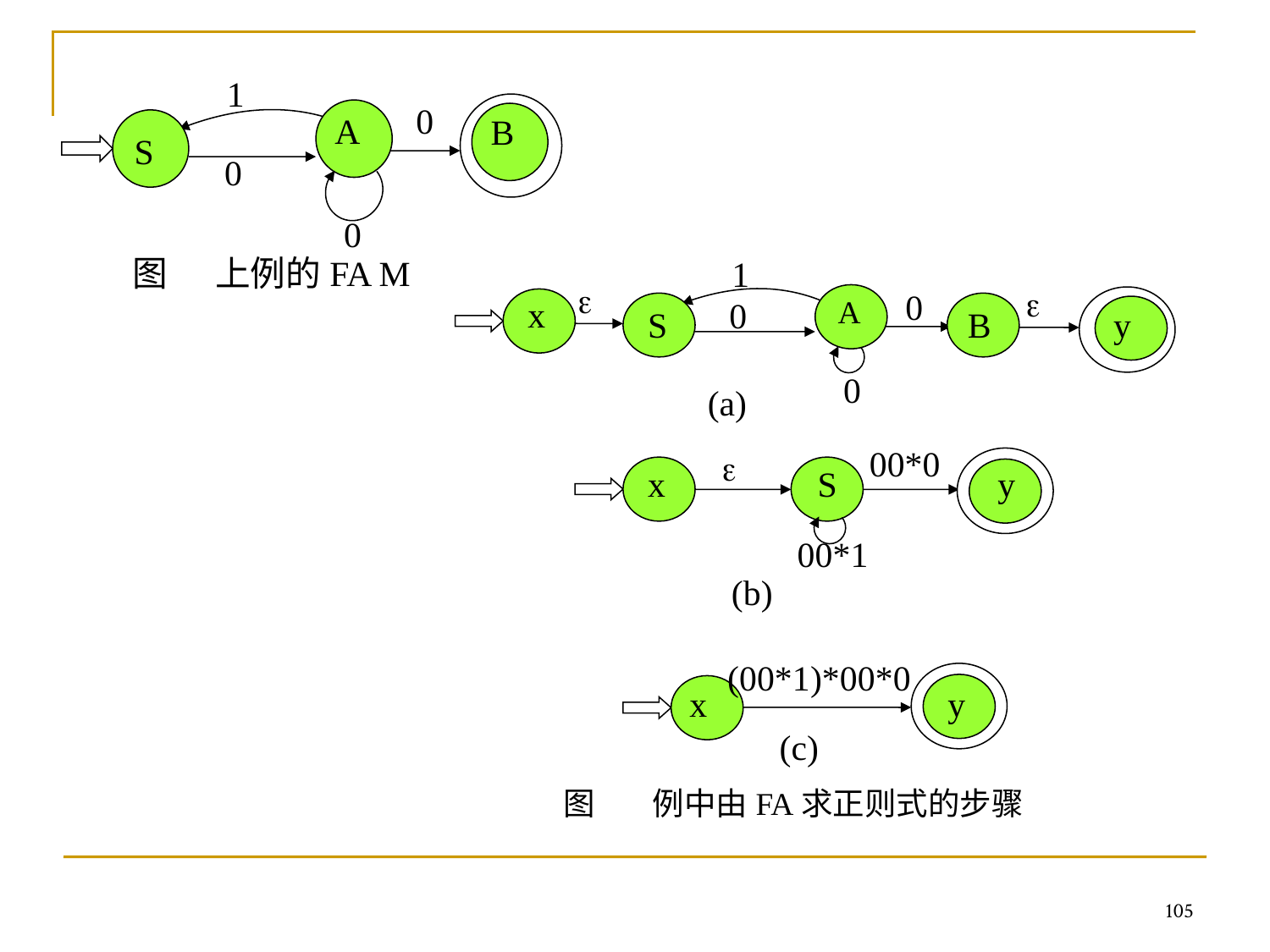

1
0

0
A

B

S

0

图      上例的FA M
1
ε
ε
  0

x
A
0

S

B

y

0
(a)
  00*0
ε

x
S

y

00*1
(b)
(00*1)*00*0

x
y

(c)
图        例中由FA求正则式的步骤
105